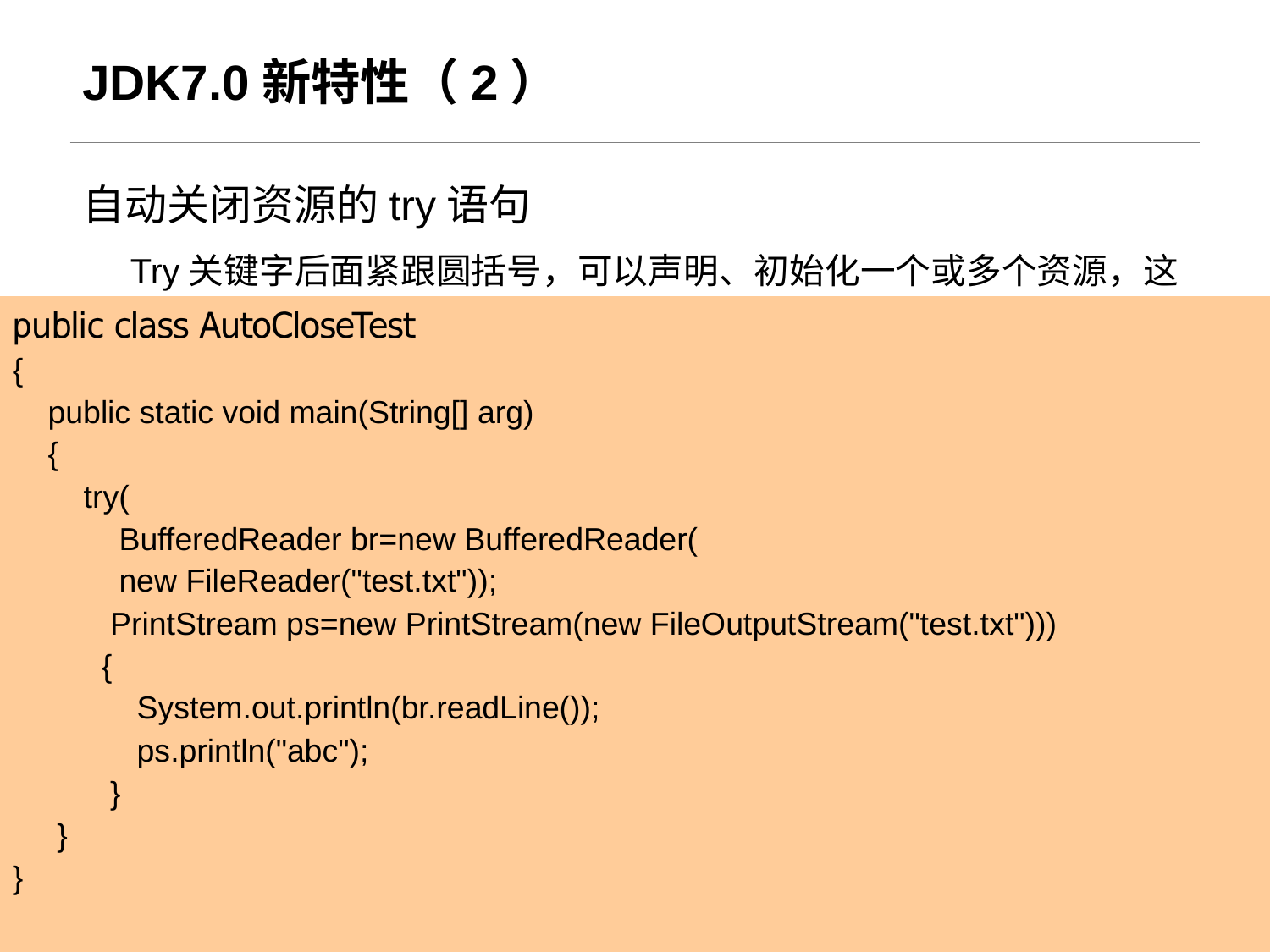

# JDK7.0新特性（2）
自动关闭资源的try语句
Try关键字后面紧跟圆括号，可以声明、初始化一个或多个资源，这些资源会在try语句块结束时自动关闭。
资源必须实现AutoCloseable或者Closeable接口
public class AutoCloseTest
{
    public static void main(String[] arg)
    {
        try(
            BufferedReader br=new BufferedReader(
            new FileReader("test.txt"));
           PrintStream ps=new PrintStream(new FileOutputStream("test.txt")))
          {
              System.out.println(br.readLine());
              ps.println("abc");
           }
     }
}
85